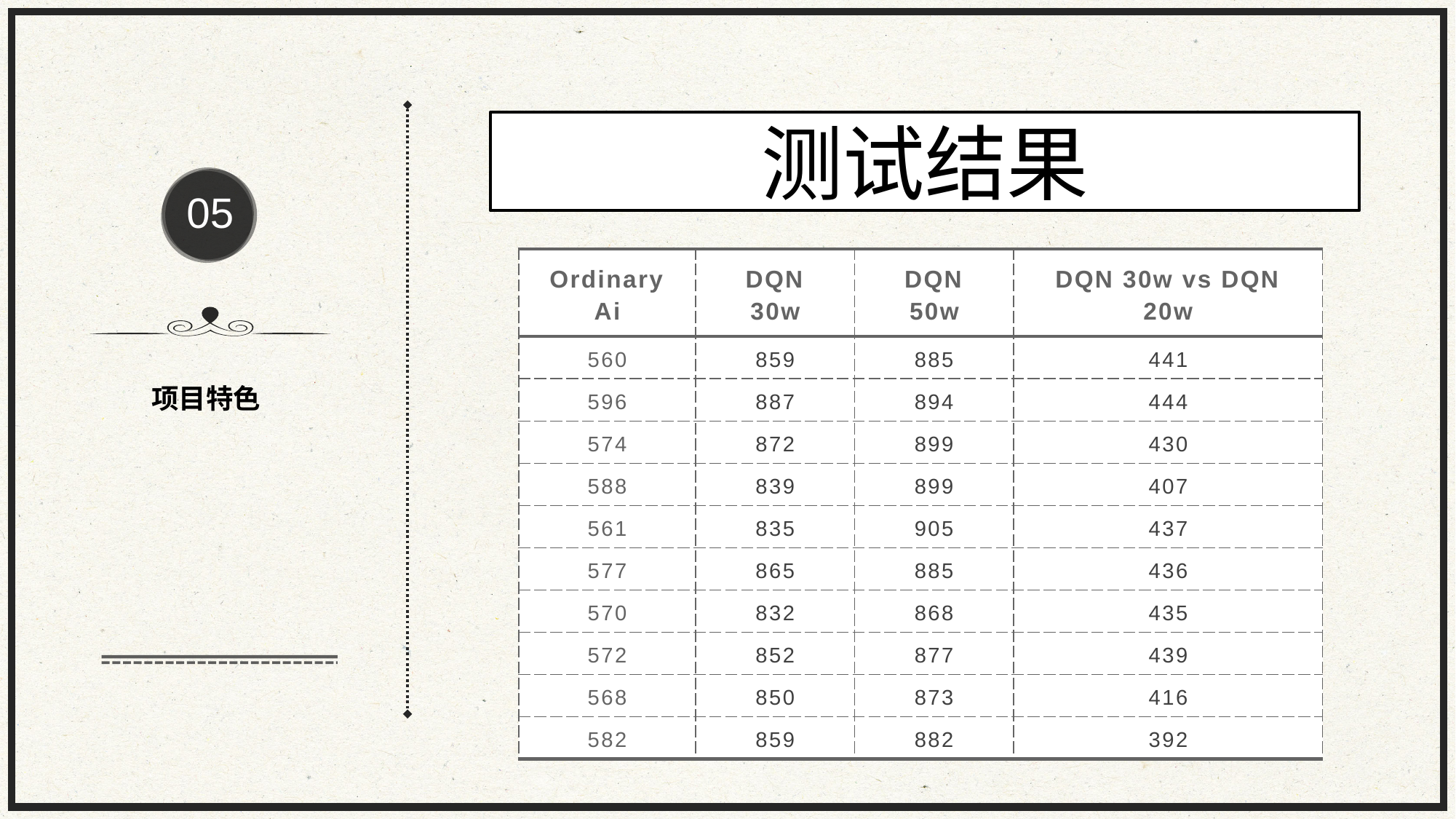

测试结果

05
| Ordinary Ai | DQN 30w | DQN 50w | DQN 30w vs DQN 20w |
| --- | --- | --- | --- |
| 560 | 859 | 885 | 441 |
| 596 | 887 | 894 | 444 |
| 574 | 872 | 899 | 430 |
| 588 | 839 | 899 | 407 |
| 561 | 835 | 905 | 437 |
| 577 | 865 | 885 | 436 |
| 570 | 832 | 868 | 435 |
| 572 | 852 | 877 | 439 |
| 568 | 850 | 873 | 416 |
| 582 | 859 | 882 | 392 |

项目特色